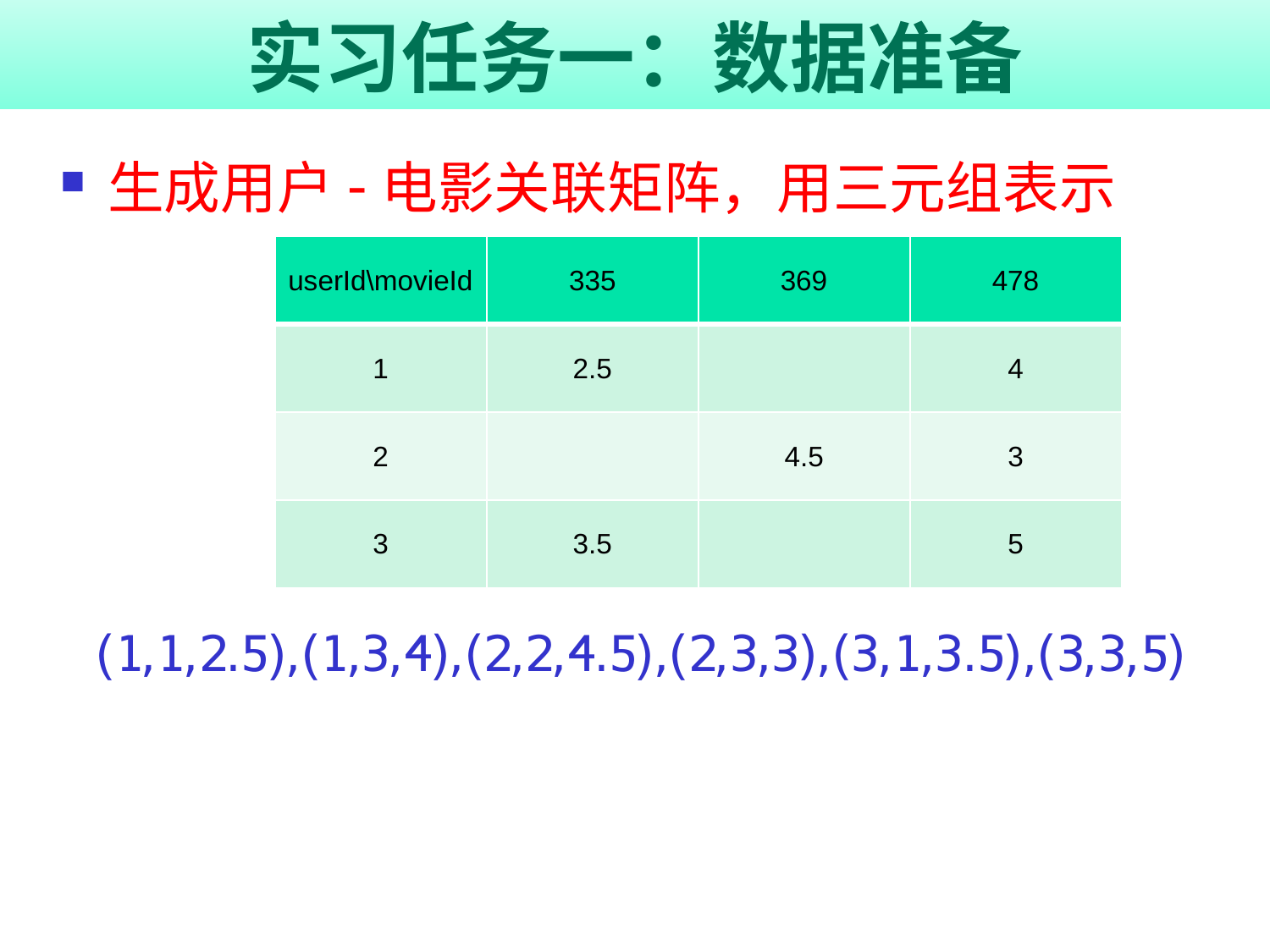

# 实习任务一：数据准备
生成用户-电影关联矩阵，用三元组表示
| userId\movieId | 335 | 369 | 478 |
| --- | --- | --- | --- |
| 1 | 2.5 |  | 4 |
| 2 |  | 4.5 | 3 |
| 3 | 3.5 |  | 5 |
(1,1,2.5),(1,3,4),(2,2,4.5),(2,3,3),(3,1,3.5),(3,3,5)